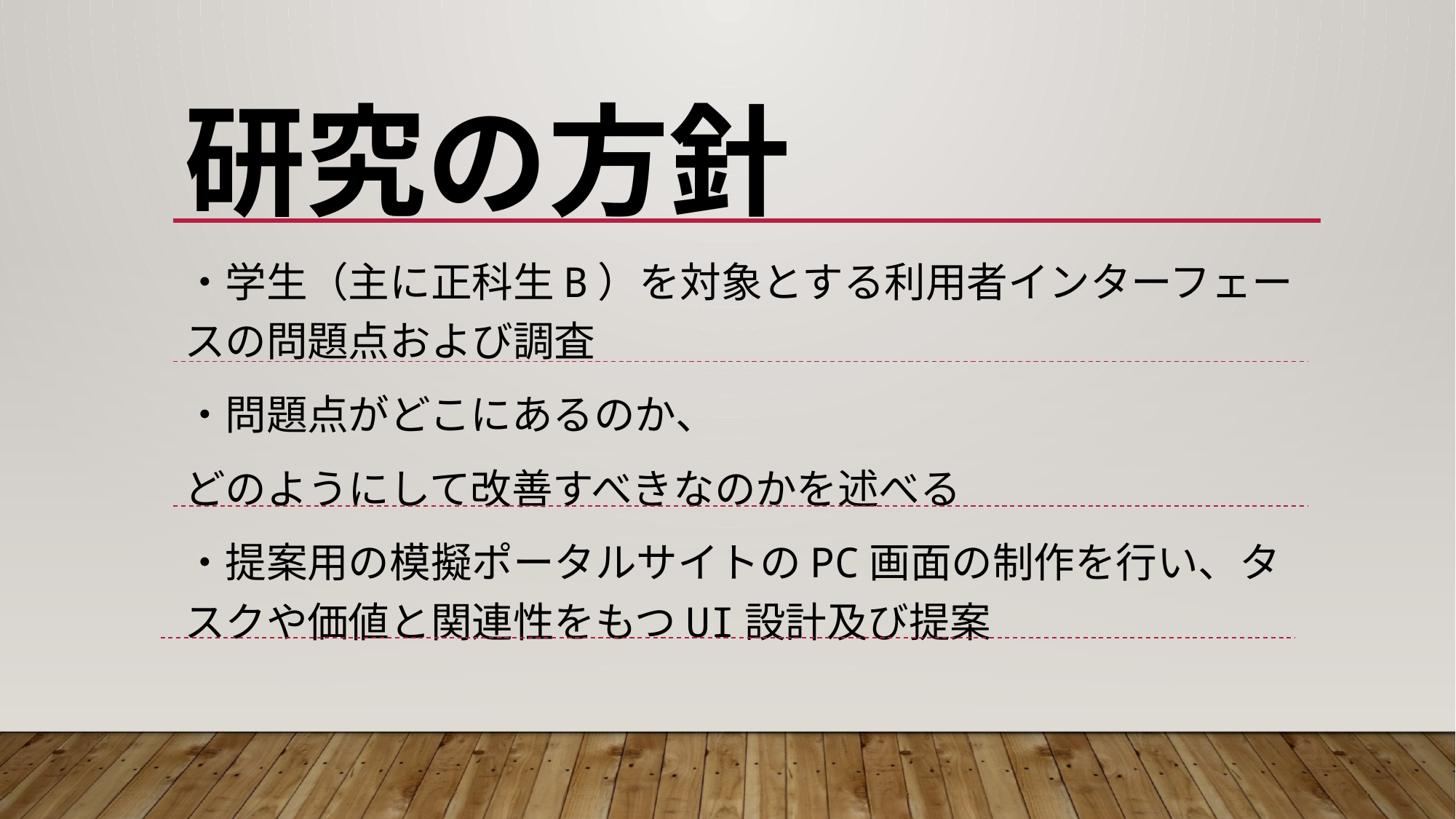

# 研究の方針
・学生（主に正科生B）を対象とする利用者インターフェースの問題点および調査
・問題点がどこにあるのか、
どのようにして改善すべきなのかを述べる
・提案用の模擬ポータルサイトのPC画面の制作を行い、タスクや価値と関連性をもつUI設計及び提案